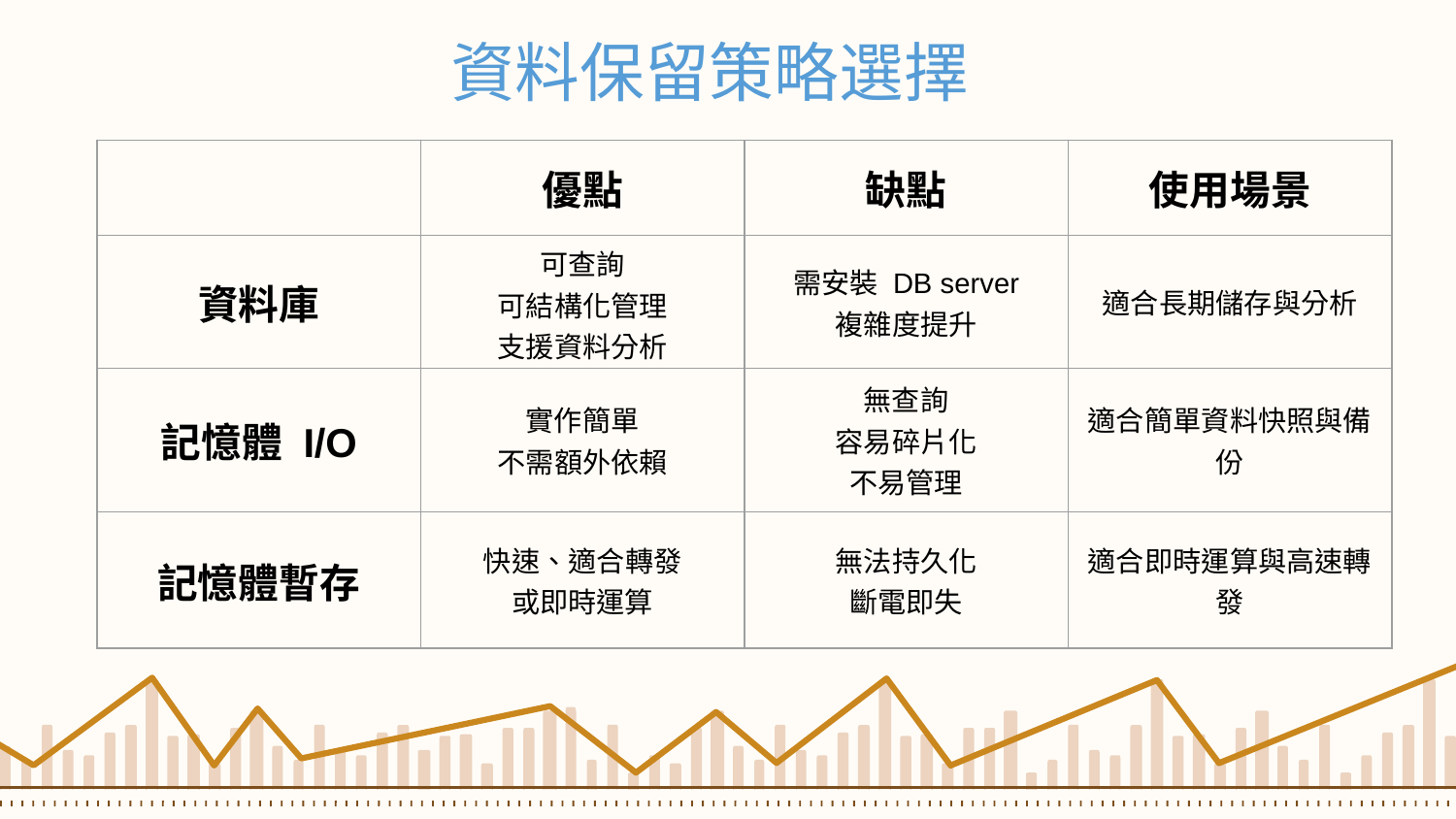

資料保留策略選擇

|  | 優點 | 缺點 | 使用場景 |
| --- | --- | --- | --- |
| 資料庫 | 可查詢 可結構化管理 支援資料分析 | 需安裝 DB server 複雜度提升 | 適合長期儲存與分析 |
| 記憶體 I/O | 實作簡單 不需額外依賴 | 無查詢 容易碎片化 不易管理 | 適合簡單資料快照與備份 |
| 記憶體暫存 | 快速、適合轉發 或即時運算 | 無法持久化 斷電即失 | 適合即時運算與高速轉發 |